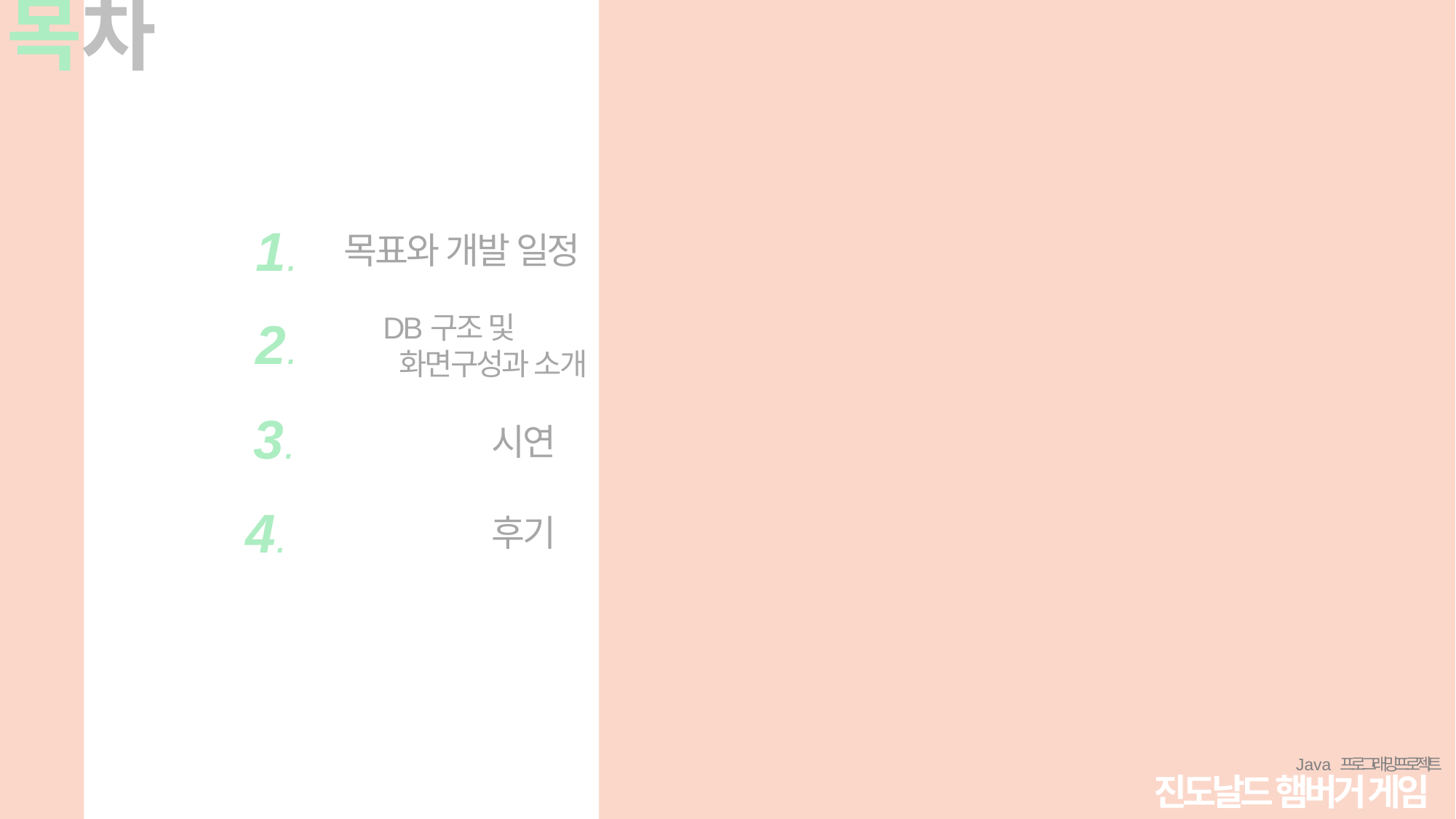

ㅌ
목
차

1.
목표와 개발 일정
DB구조 및
 화면구성과 소개
2.
3.
시연
4.
후기
Java 프로그래밍 프로젝트
진도날드 햄버거 게임